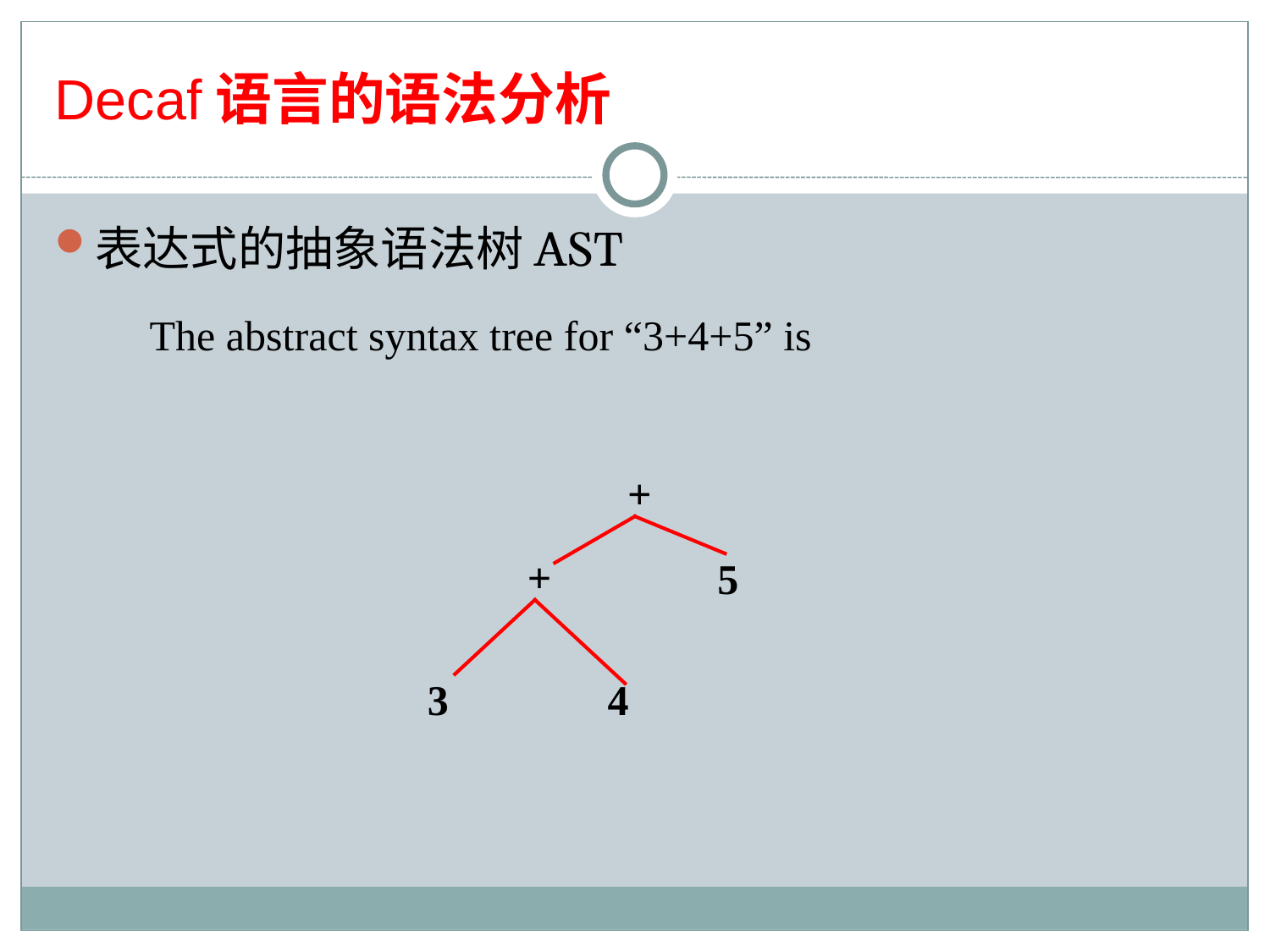

Decaf语言的语法分析
表达式的抽象语法树AST

The abstract syntax tree for “3+4+5” is
+

+
5

3
4